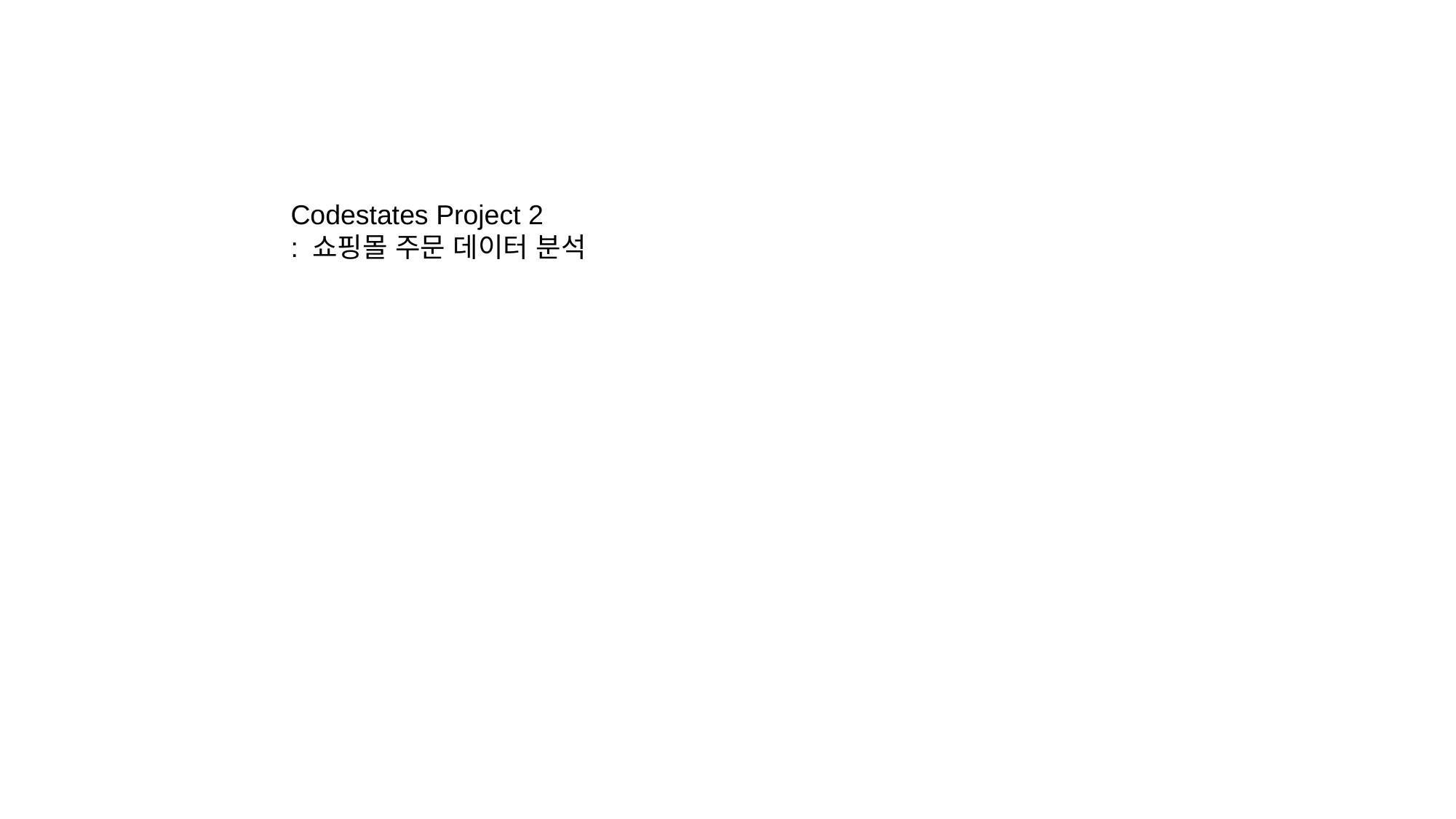

Codestates Project 2
: 쇼핑몰 주문 데이터 분석